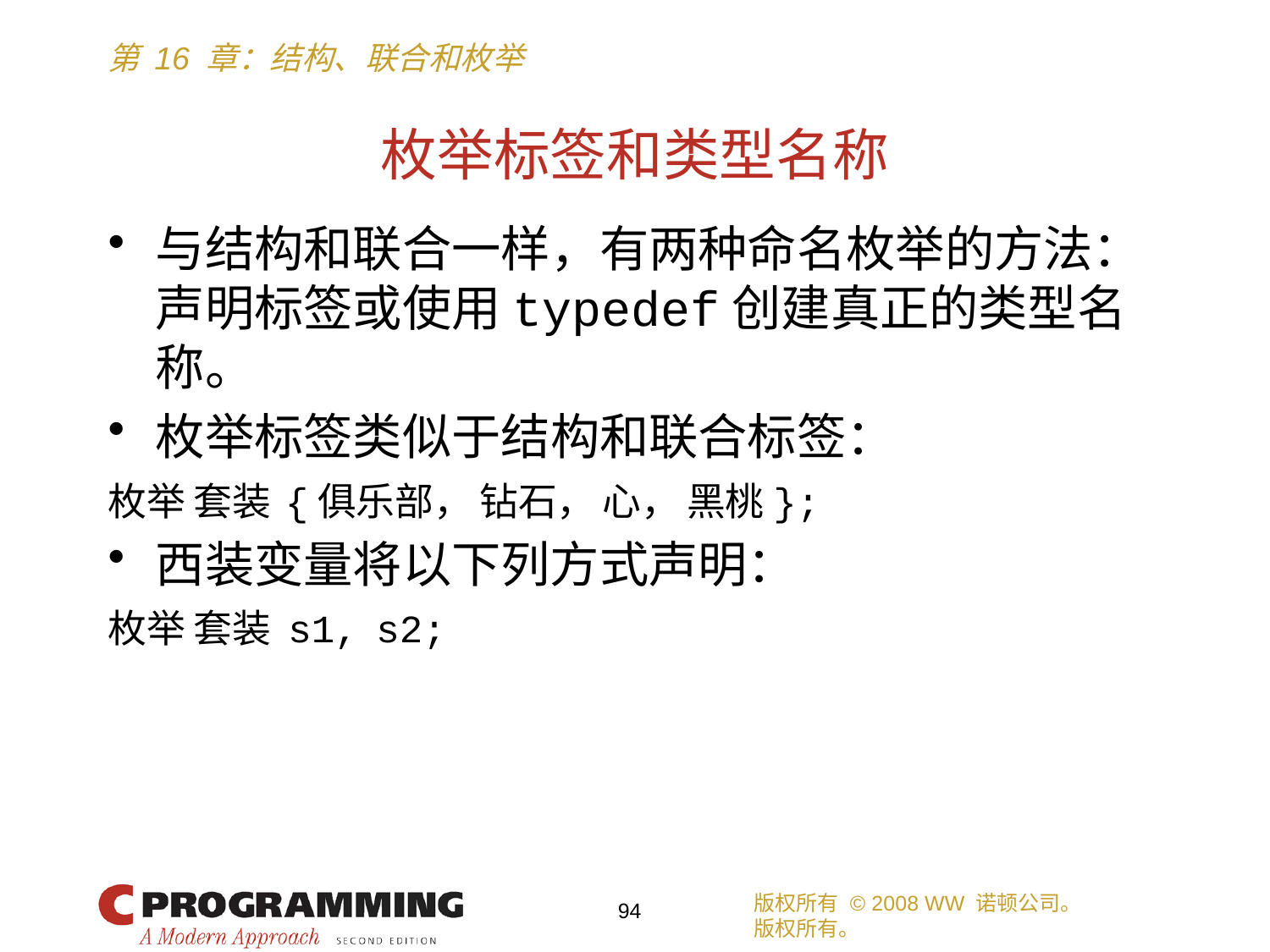

# 枚举标签和类型名称
与结构和联合一样，有两种命名枚举的方法：声明标签或使用typedef创建真正的类型名称。
枚举标签类似于结构和联合标签：
枚举 套装 {俱乐部， 钻石， 心， 黑桃};
西装变量将以下列方式声明：
枚举 套装 s1, s2;
版权所有 © 2008 WW 诺顿公司。
版权所有。
94